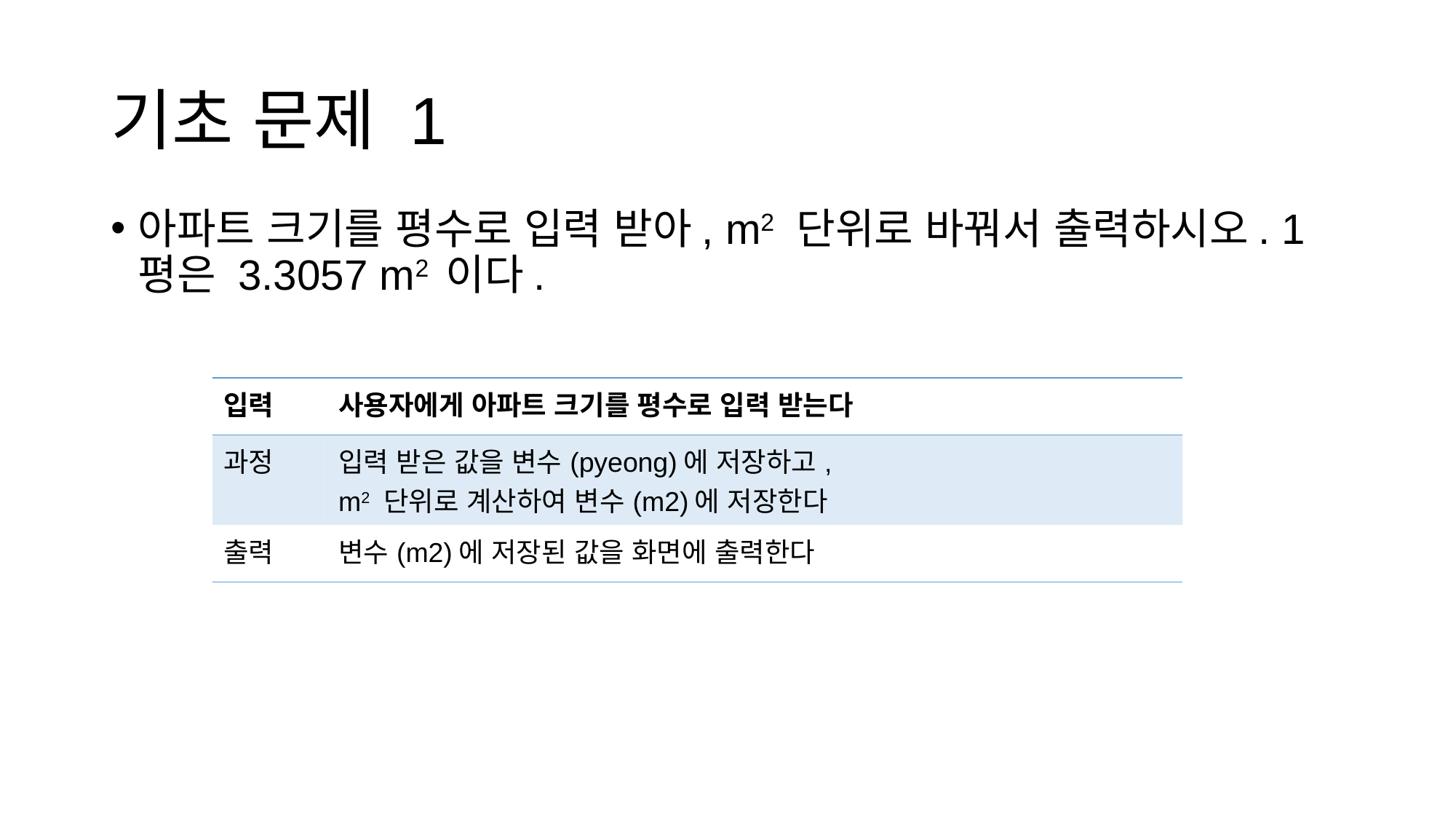

# 기초 문제 1
아파트 크기를 평수로 입력 받아, m2 단위로 바꿔서 출력하시오. 1평은 3.3057 m2 이다.

| 입력 | 사용자에게 아파트 크기를 평수로 입력 받는다 |
| --- | --- |
| 과정 | 입력 받은 값을 변수(pyeong)에 저장하고, m2 단위로 계산하여 변수(m2)에 저장한다 |
| 출력 | 변수(m2)에 저장된 값을 화면에 출력한다 |